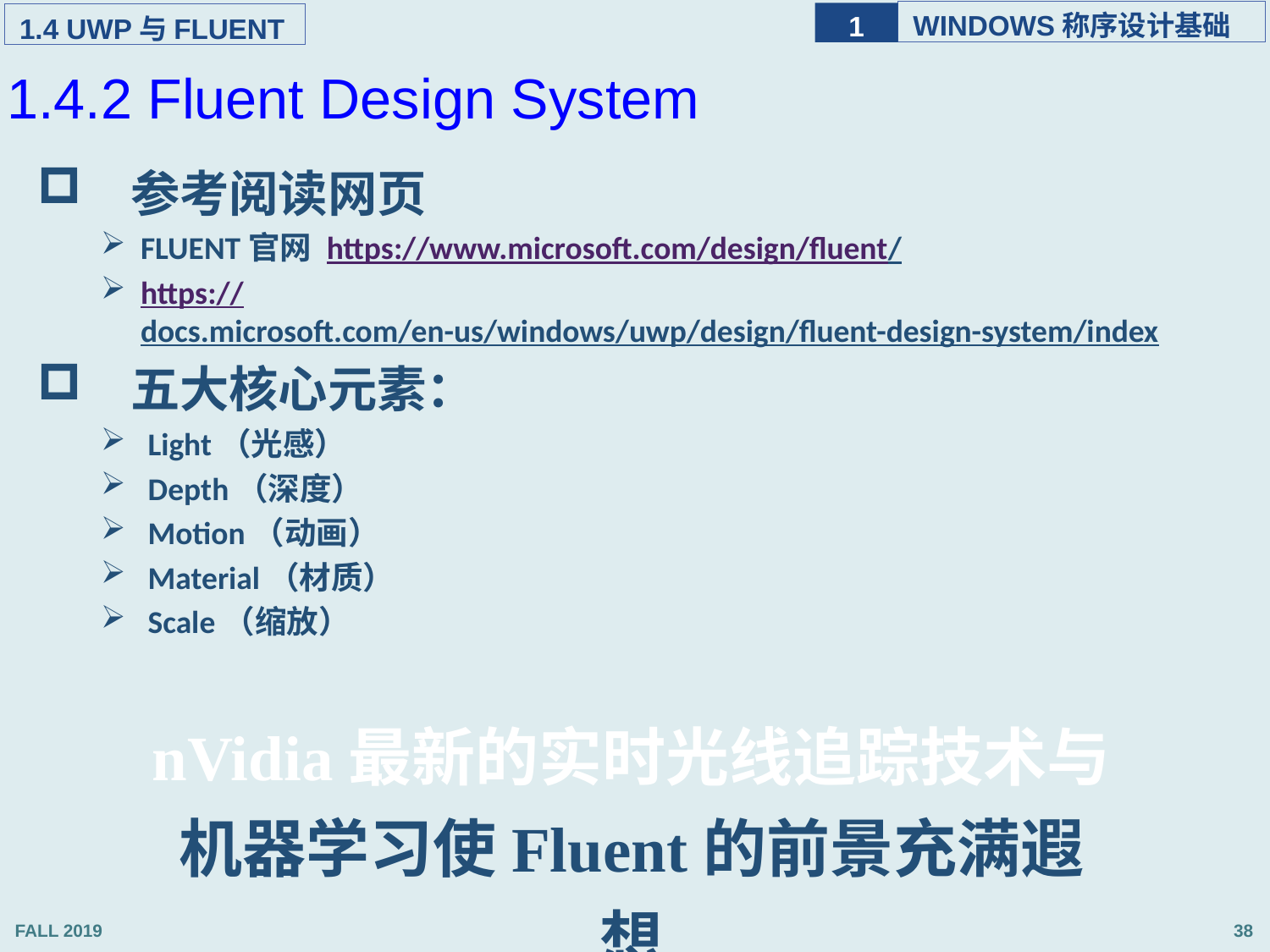

1.4.2 Fluent Design System
   参考阅读网页
FLUENT官网 https://www.microsoft.com/design/fluent/
https://docs.microsoft.com/en-us/windows/uwp/design/fluent-design-system/index
   五大核心元素：
 Light（光感）
 Depth（深度）
 Motion（动画）
 Material（材质）
 Scale（缩放）
nVidia最新的实时光线追踪技术与机器学习使Fluent的前景充满遐想